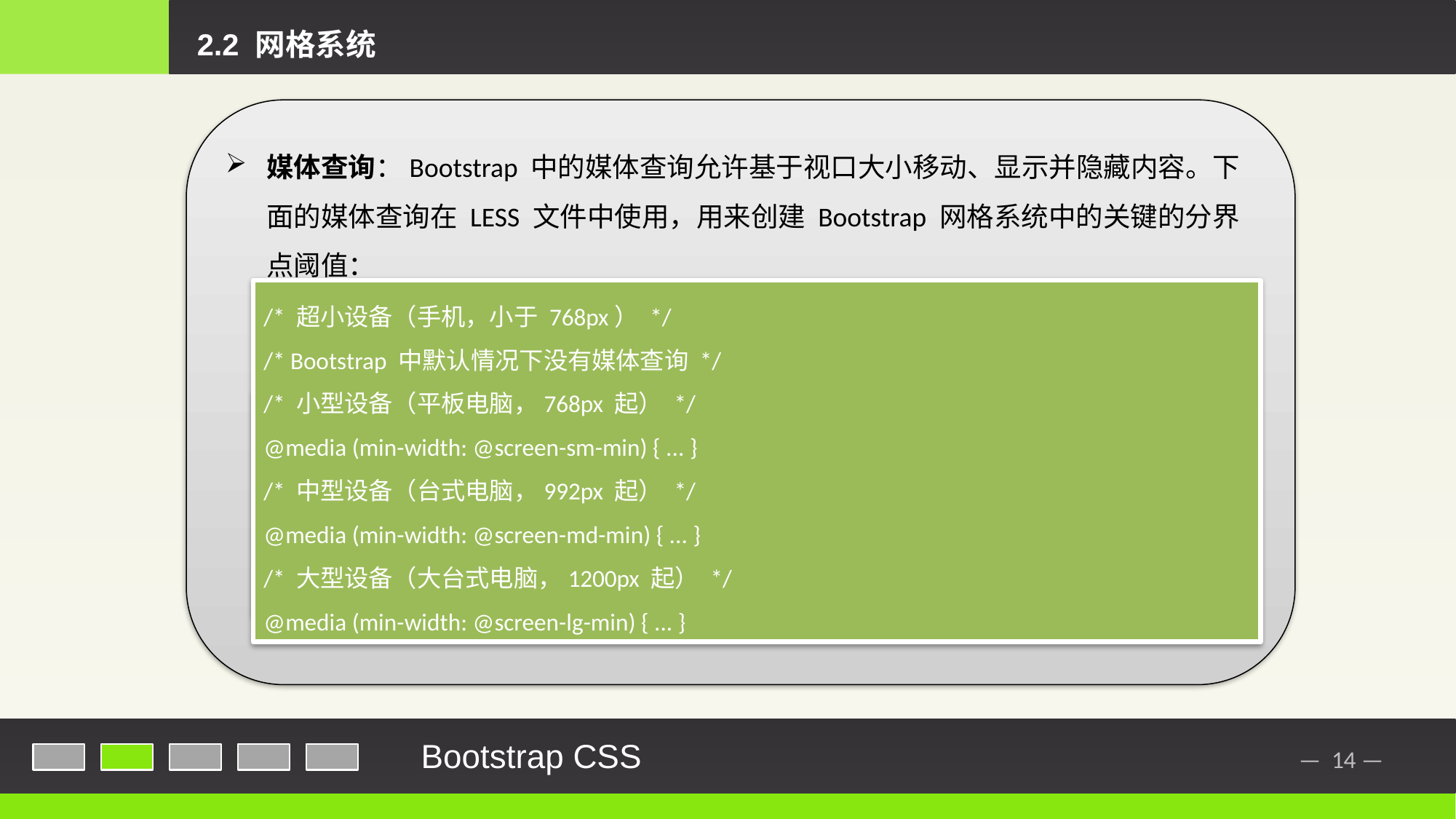

2.2 网格系统
媒体查询：Bootstrap 中的媒体查询允许基于视口大小移动、显示并隐藏内容。下面的媒体查询在 LESS 文件中使用，用来创建 Bootstrap 网格系统中的关键的分界点阈值：
         我们有时候也会在媒体查询代码中包含 max-width，从而将 CSS 的影响限制在更小范围的屏幕大小之内。

/* 超小设备（手机，小于 768px） */
/* Bootstrap 中默认情况下没有媒体查询 */
/* 小型设备（平板电脑，768px 起） */
@media (min-width: @screen-sm-min) { ... }
/* 中型设备（台式电脑，992px 起） */
@media (min-width: @screen-md-min) { ... }
/* 大型设备（大台式电脑，1200px 起） */
@media (min-width: @screen-lg-min) { ... }
@media (max-width: @screen-xs-max) { ... }
@media (min-width: @screen-sm-min) and (max-width: @screen-sm-max) { ... } @media (min-width: @screen-md-min) and (max-width: @screen-md-max) { ... } @media (min-width: @screen-lg-min) { ... }